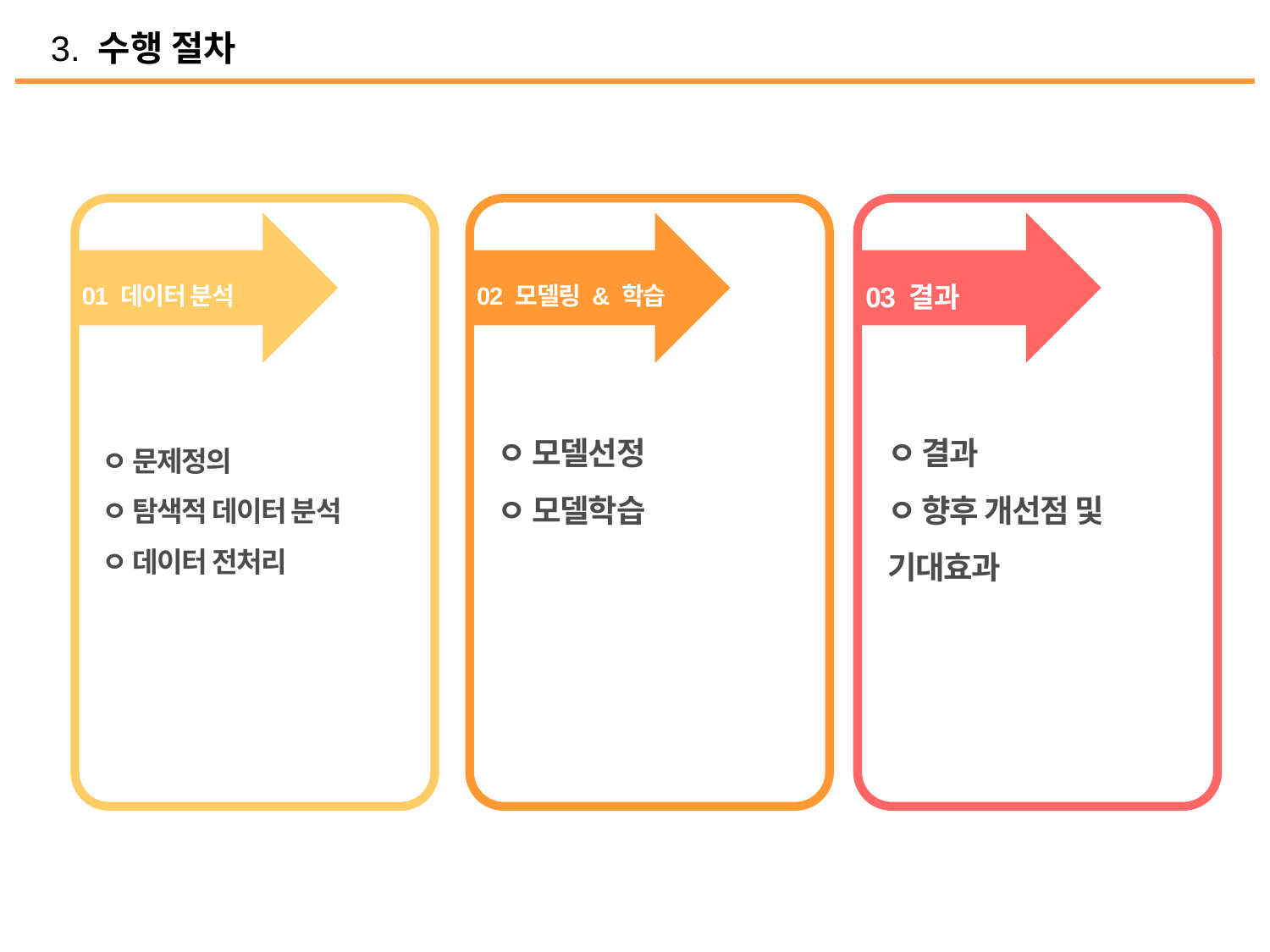

3. 수행 절차

ㅇ 문제정의
ㅇ 탐색적 데이터 분석
ㅇ 데이터 전처리

 01 데이터 분석

 02 모델링 & 학습

 03 결과
ㅇ 모델선정
ㅇ 모델학습
ㅇ 결과
ㅇ 향후 개선점 및 기대효과